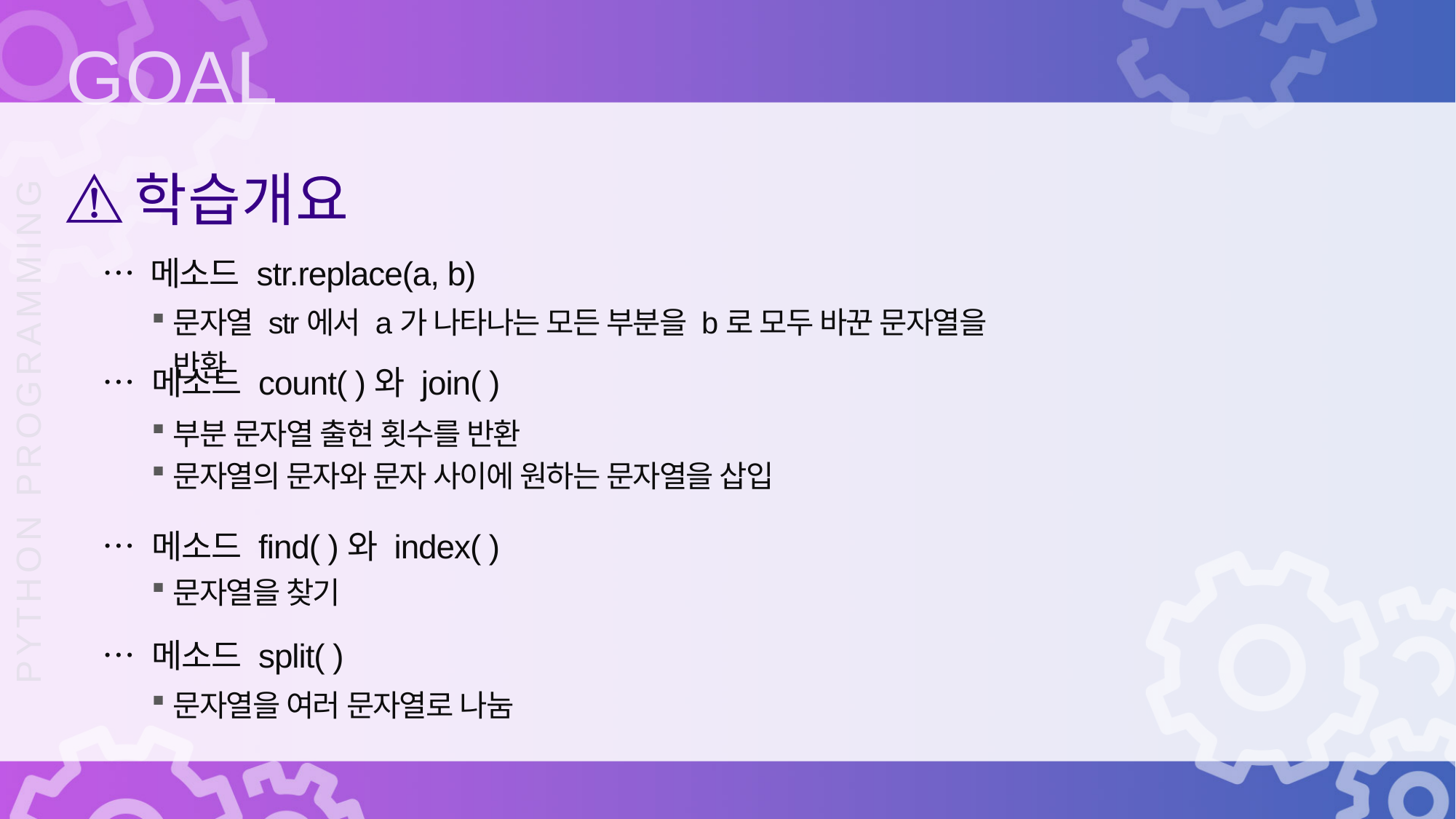

학습개요
… 메소드 str.replace(a, b)

… 메소드 count( )와 join( )

… 메소드 find( )와 index( )

… 메소드 split( )

문자열 str에서 a가 나타나는 모든 부분을 b로 모두 바꾼 문자열을 반환
부분 문자열 출현 횟수를 반환
문자열의 문자와 문자 사이에 원하는 문자열을 삽입
문자열을 찾기
문자열을 여러 문자열로 나눔